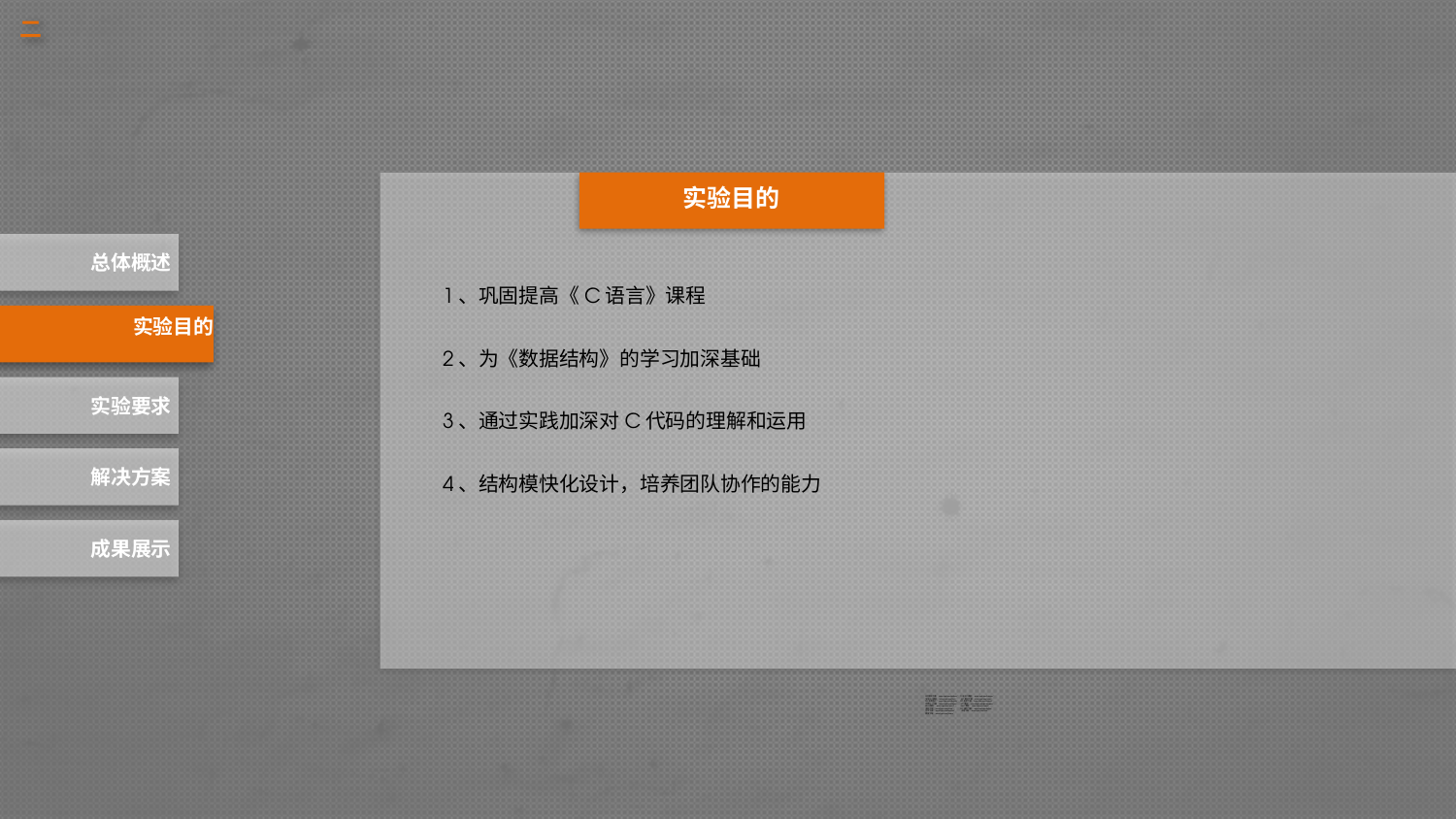

二

实验目的

总体概述
1、巩固提高《C语言》课程

2、为《数据结构》的学习加深基础

3、通过实践加深对C代码的理解和运用

4、结构模快化设计，培养团队协作的能力

实验目的

实验要求

解决方案

成果展示
PPT模板下载：www.1ppt.com/moban/     行业PPT模板：www.1ppt.com/hangye/
节日PPT模板：www.1ppt.com/jieri/           PPT素材下载：www.1ppt.com/sucai/
PPT背景图片：www.1ppt.com/beijing/      PPT图表下载：www.1ppt.com/tubiao/
优秀PPT下载：www.1ppt.com/xiazai/        PPT教程： www.1ppt.com/powerpoint/
Word教程： www.1ppt.com/word/              Excel教程：www.1ppt.com/excel/
资料下载：www.1ppt.com/ziliao/                PPT课件下载：www.1ppt.com/kejian/
范文下载：www.1ppt.com/fanwen/             试卷下载：www.1ppt.com/shiti/
教案下载：www.1ppt.com/jiaoan/